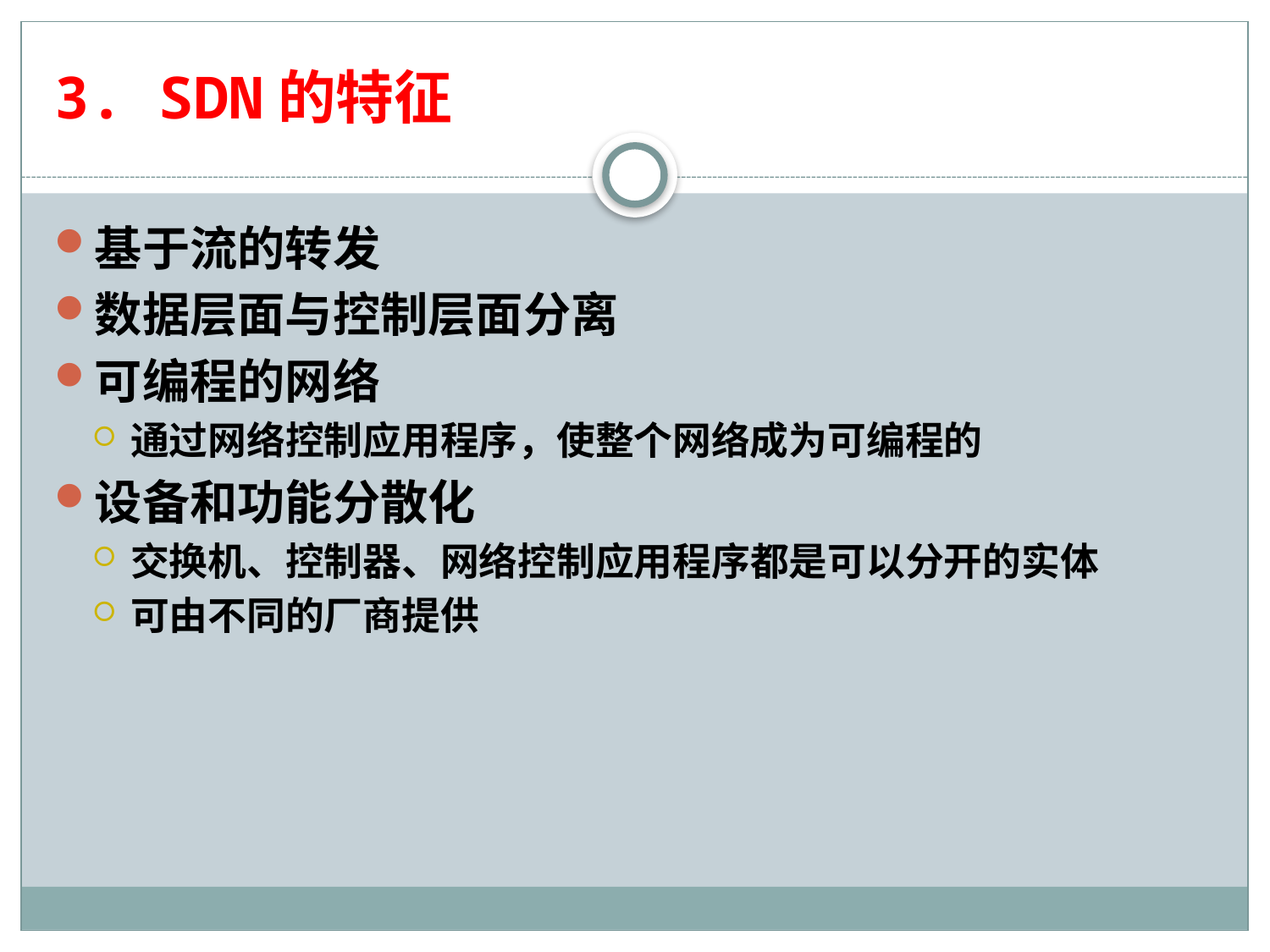

# 3. SDN的特征
基于流的转发
数据层面与控制层面分离
可编程的网络
通过网络控制应用程序，使整个网络成为可编程的
设备和功能分散化
交换机、控制器、网络控制应用程序都是可以分开的实体
可由不同的厂商提供